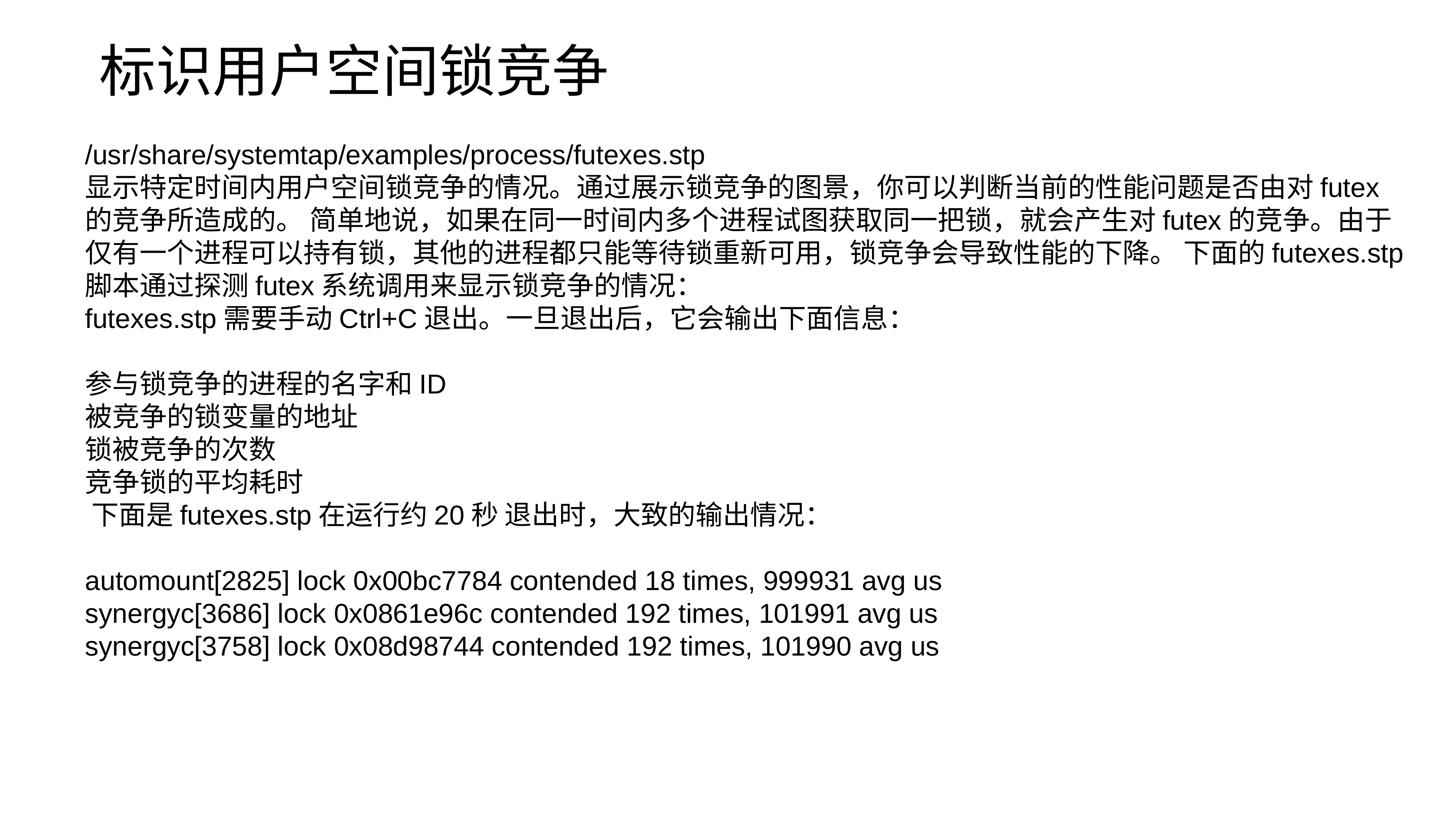

标识用户空间锁竞争
/usr/share/systemtap/examples/process/futexes.stp
显示特定时间内用户空间锁竞争的情况。通过展示锁竞争的图景，你可以判断当前的性能问题是否由对futex的竞争所造成的。 简单地说，如果在同一时间内多个进程试图获取同一把锁，就会产生对futex的竞争。由于仅有一个进程可以持有锁，其他的进程都只能等待锁重新可用，锁竞争会导致性能的下降。 下面的futexes.stp脚本通过探测futex系统调用来显示锁竞争的情况：
futexes.stp需要手动Ctrl+C退出。一旦退出后，它会输出下面信息：

参与锁竞争的进程的名字和ID
被竞争的锁变量的地址
锁被竞争的次数
竞争锁的平均耗时
⁠下面是futexes.stp在运行约20秒 退出时，大致的输出情况：

automount[2825] lock 0x00bc7784 contended 18 times, 999931 avg us
synergyc[3686] lock 0x0861e96c contended 192 times, 101991 avg us
synergyc[3758] lock 0x08d98744 contended 192 times, 101990 avg us